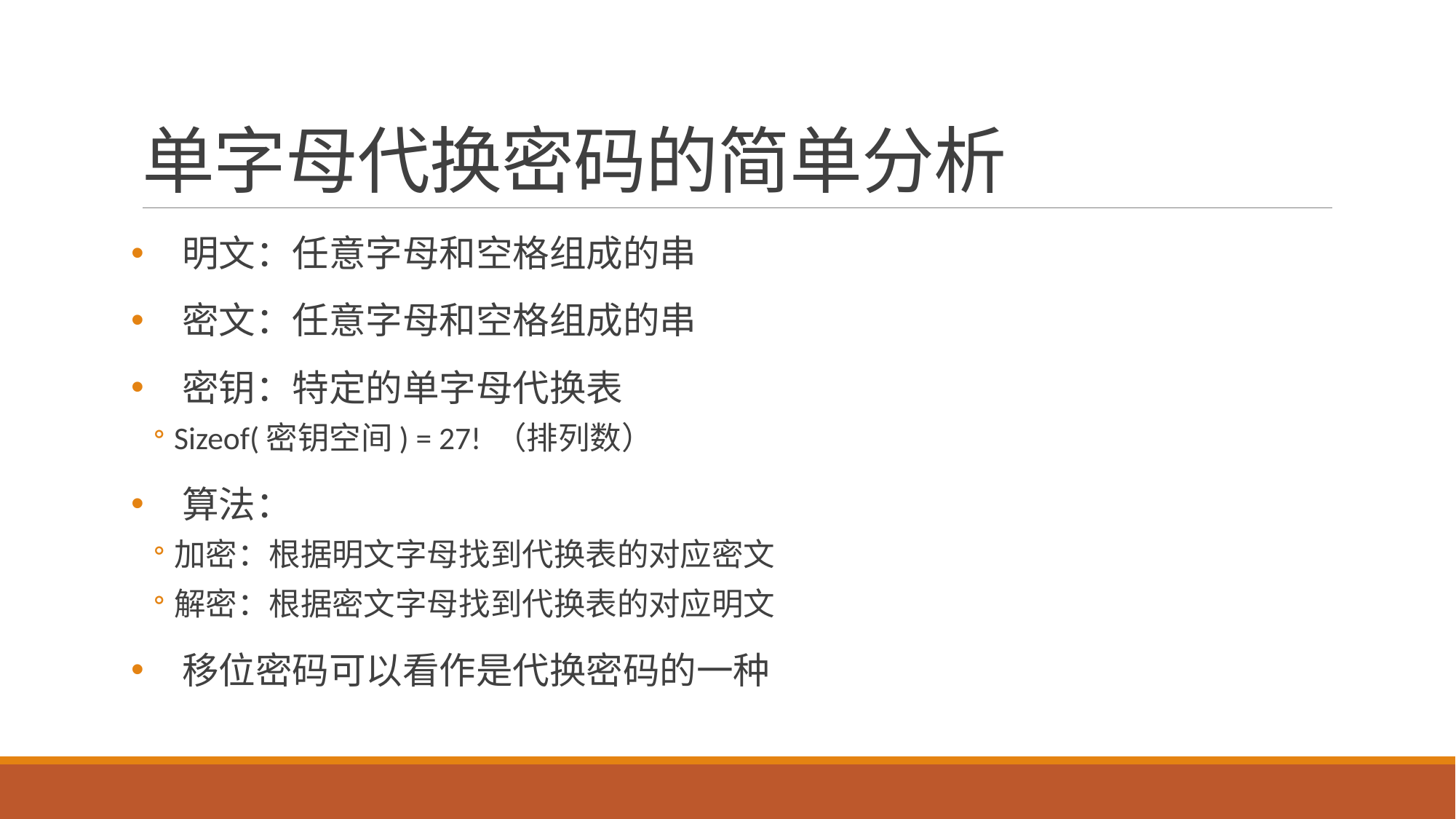

# 单字母代换密码的简单分析
明文：任意字母和空格组成的串
密文：任意字母和空格组成的串
密钥：特定的单字母代换表
Sizeof(密钥空间) = 27! （排列数）
算法：
加密：根据明文字母找到代换表的对应密文
解密：根据密文字母找到代换表的对应明文
移位密码可以看作是代换密码的一种
21